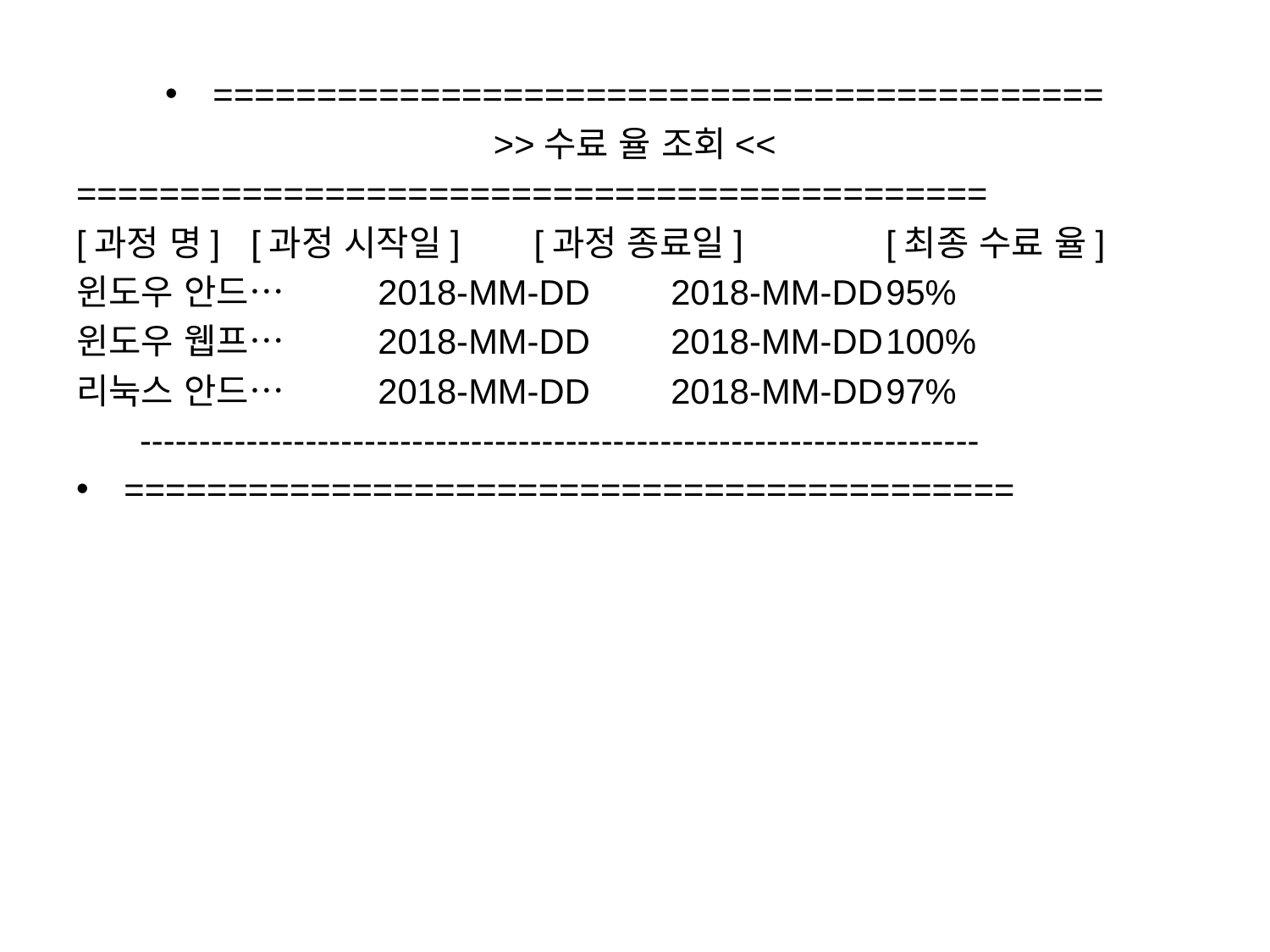

===========================================
>>수료 율 조회<<
============================================
[과정 명]	[과정 시작일]	   [과정 종료일]		[최종 수료 율]
윈도우 안드…	2018-MM-DD	    2018-MM-DD	95%
윈도우 웹프…	2018-MM-DD	    2018-MM-DD	100%
리눅스 안드…	2018-MM-DD	    2018-MM-DD	97%
-----------------------------------------------------------------------
===========================================